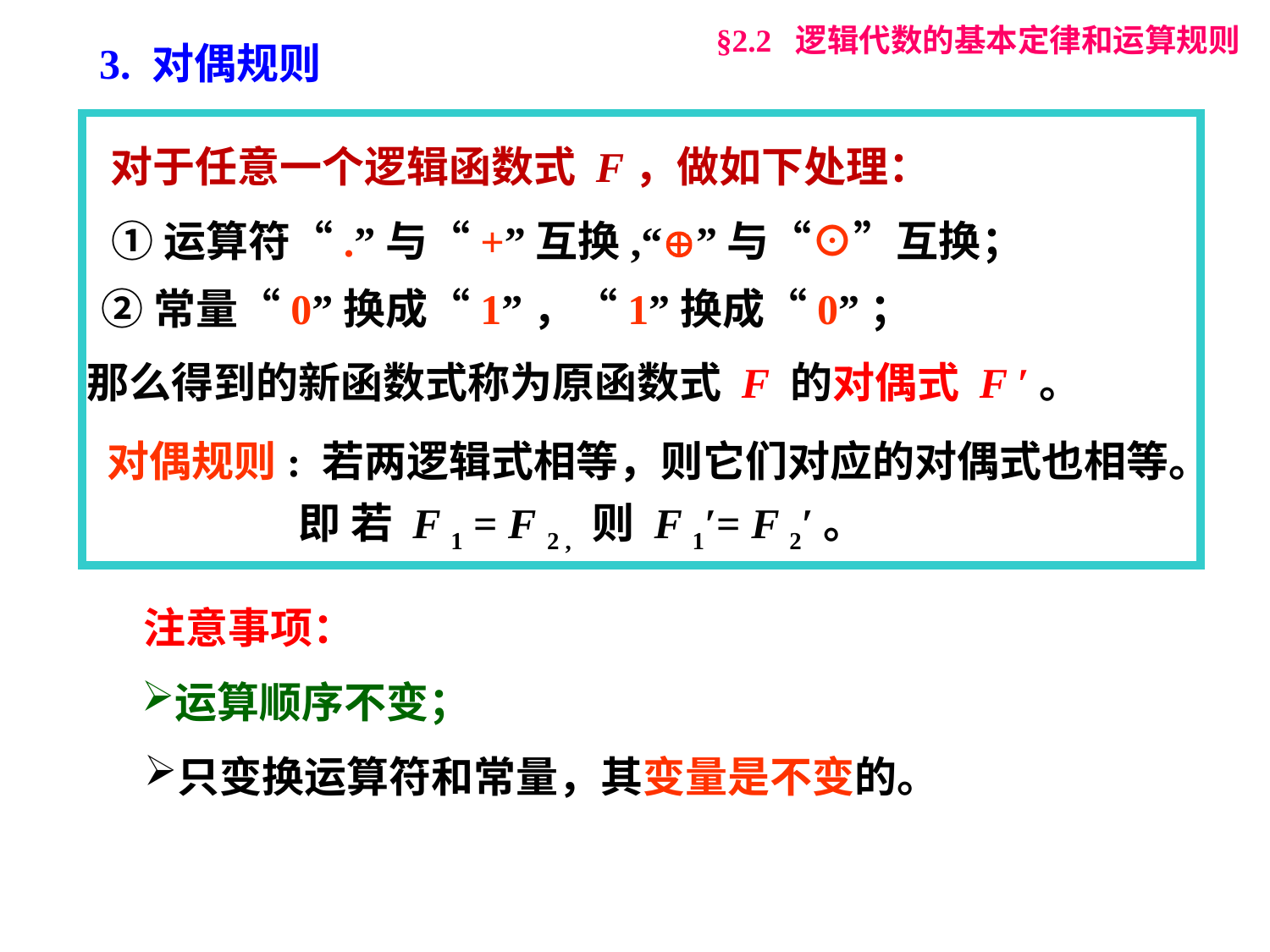

§2.2  逻辑代数的基本定律和运算规则
3. 对偶规则

对于任意一个逻辑函数式 F，做如下处理：
①运算符“.”与“+”互换,“⊕”与“⊙”互换；
②常量“0”换成“1”，“1”换成“0”；
那么得到的新函数式称为原函数式 F 的对偶式 F ′。
对偶规则: 若两逻辑式相等，则它们对应的对偶式也相等。
                   即 若 F 1 = F 2 , 则 F 1′= F 2′。
注意事项：
运算顺序不变；
只变换运算符和常量，其变量是不变的。